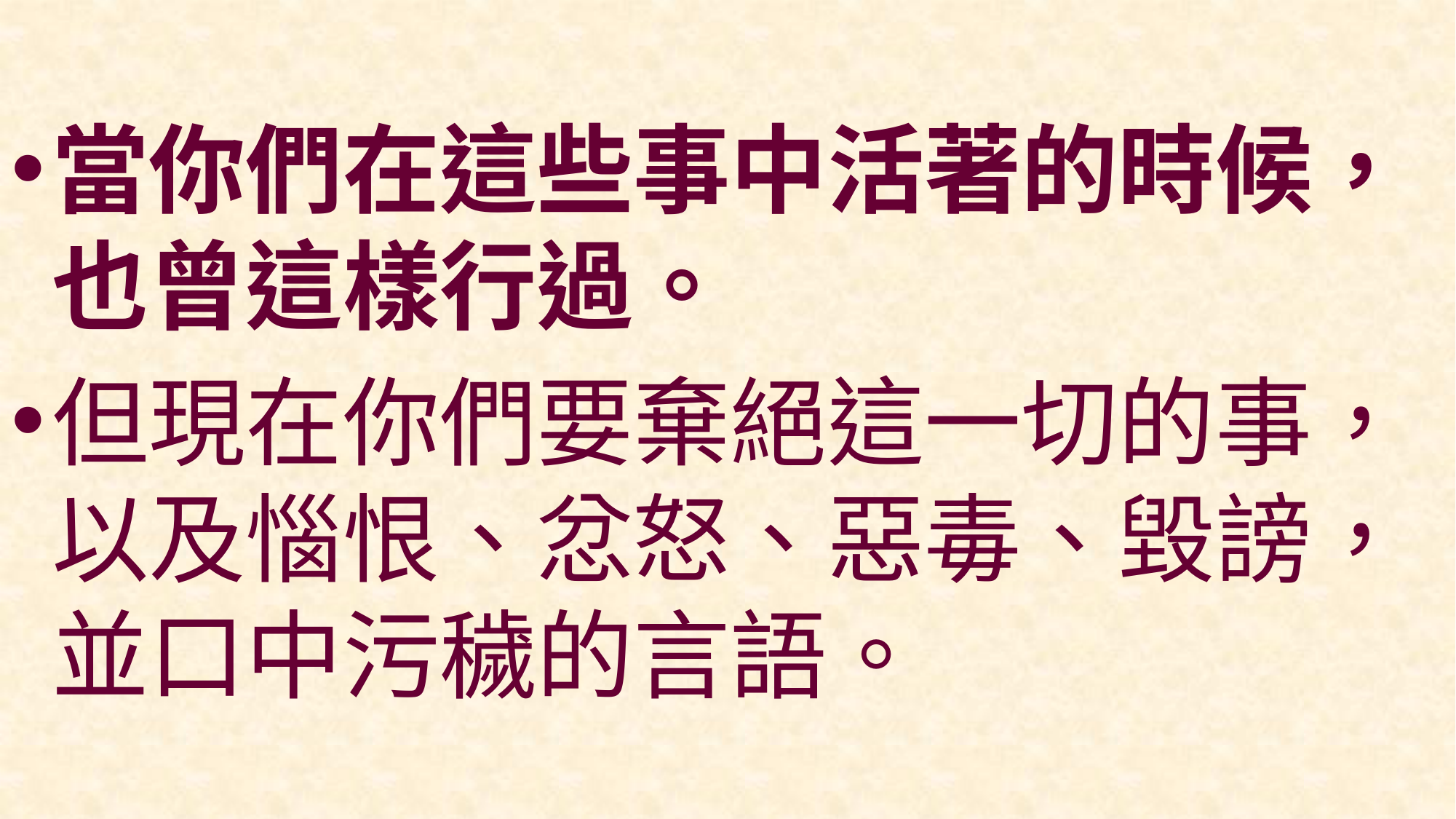

當你們在這些事中活著的時候，也曾這樣行過。
但現在你們要棄絕這一切的事，以及惱恨、忿怒、惡毒、毀謗，並口中污穢的言語。